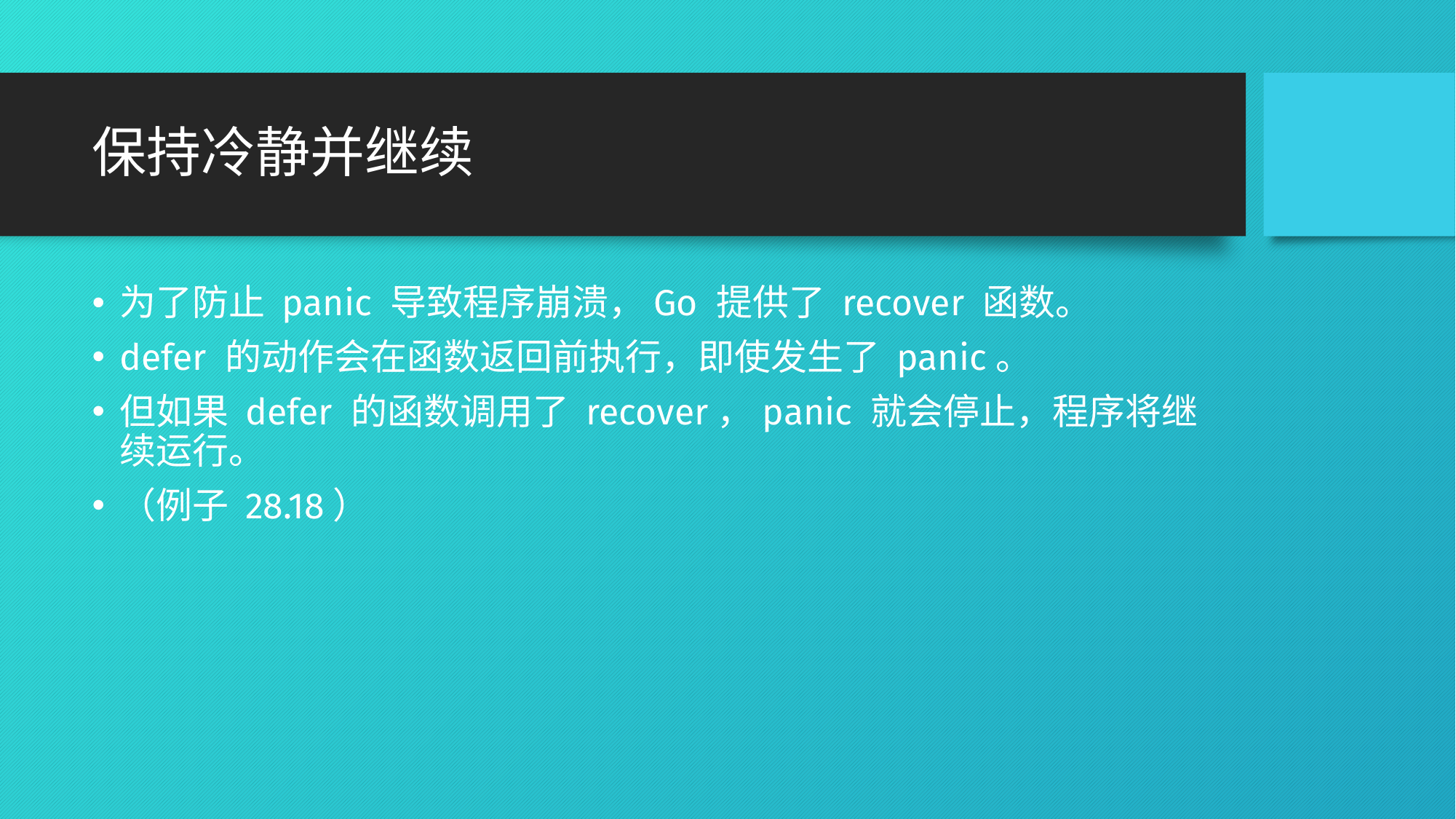

# 保持冷静并继续
为了防止 panic 导致程序崩溃，Go 提供了 recover 函数。
defer 的动作会在函数返回前执行，即使发生了 panic。
但如果 defer 的函数调用了 recover，panic 就会停止，程序将继续运行。
（例子 28.18）